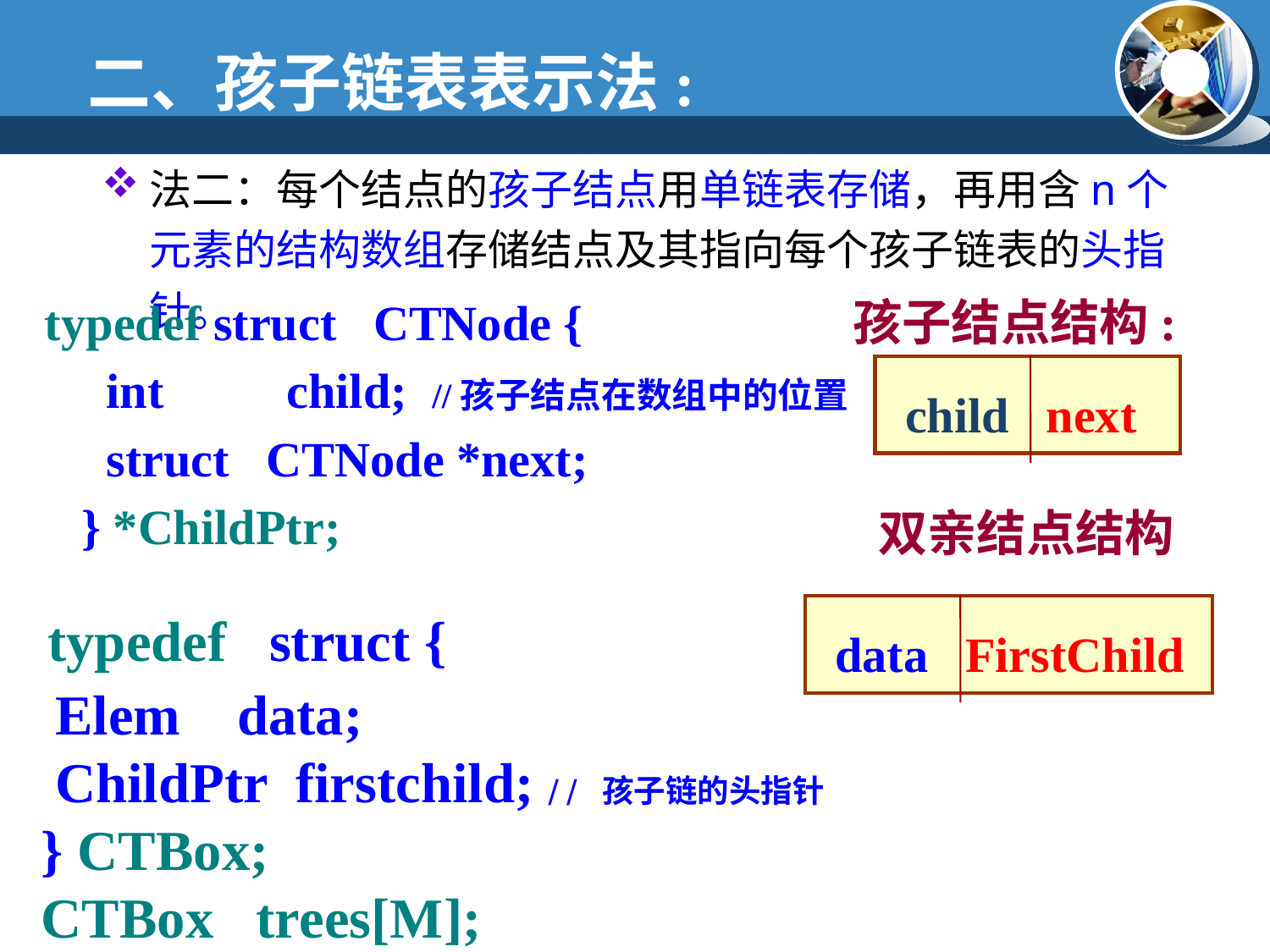

二、孩子链表表示法:
法二：每个结点的孩子结点用单链表存储，再用含n个元素的结构数组存储结点及其指向每个孩子链表的头指针。
typedef struct   CTNode {
     int          child;  //孩子结点在数组中的位置
     struct   CTNode *next;
   } *ChildPtr;
孩子结点结构:
 child   next

双亲结点结构
   typedef   struct {
     Elem    data;
     ChildPtr  firstchild; // 孩子链的头指针
    } CTBox;
    CTBox   trees[M];
 data   FirstChild